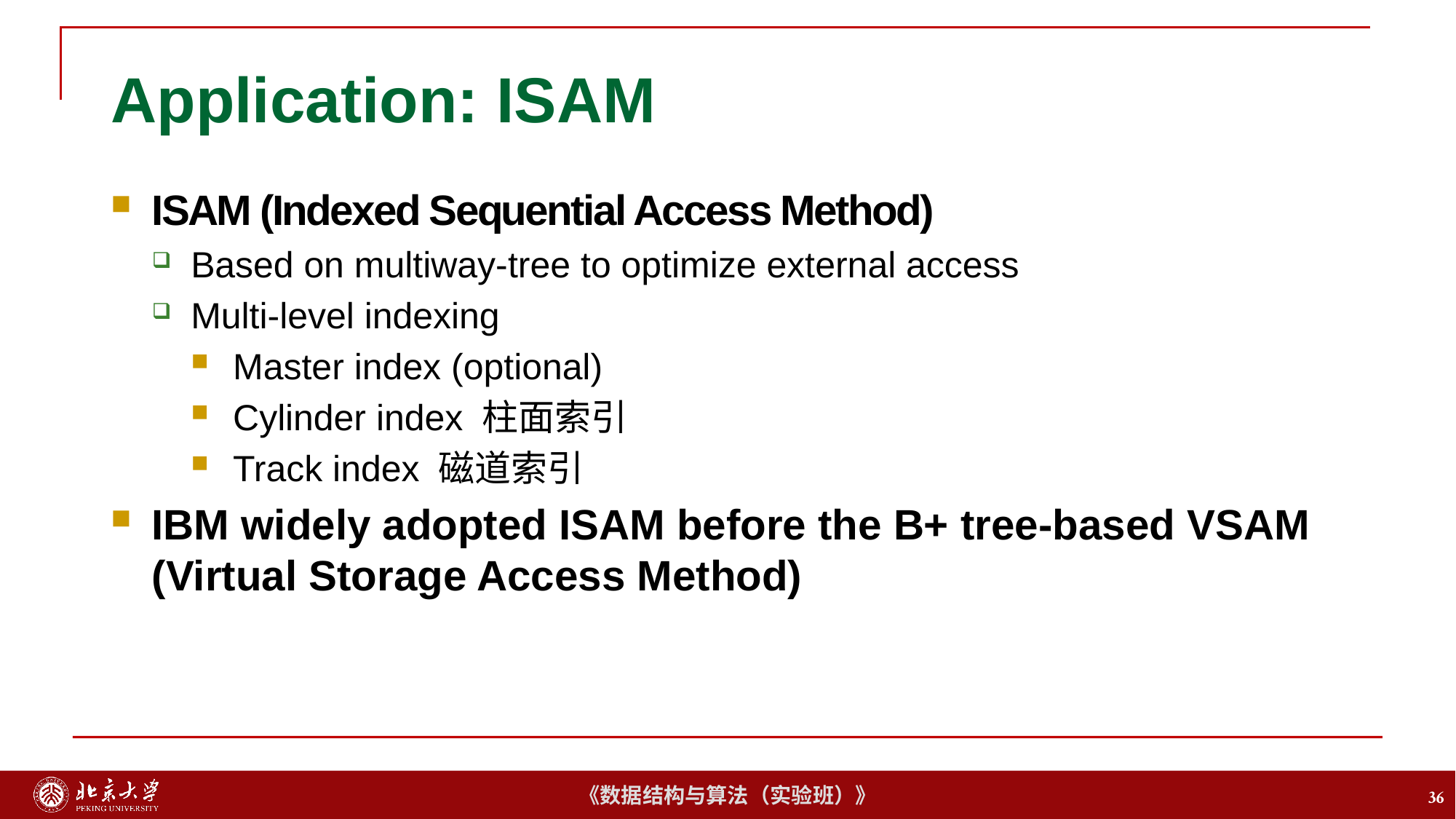

# Application: ISAM
ISAM (Indexed Sequential Access Method)
Based on multiway-tree to optimize external access
Multi-level indexing
Master index (optional)
Cylinder index 柱面索引
Track index 磁道索引
IBM widely adopted ISAM before the B+ tree-based VSAM (Virtual Storage Access Method)

36